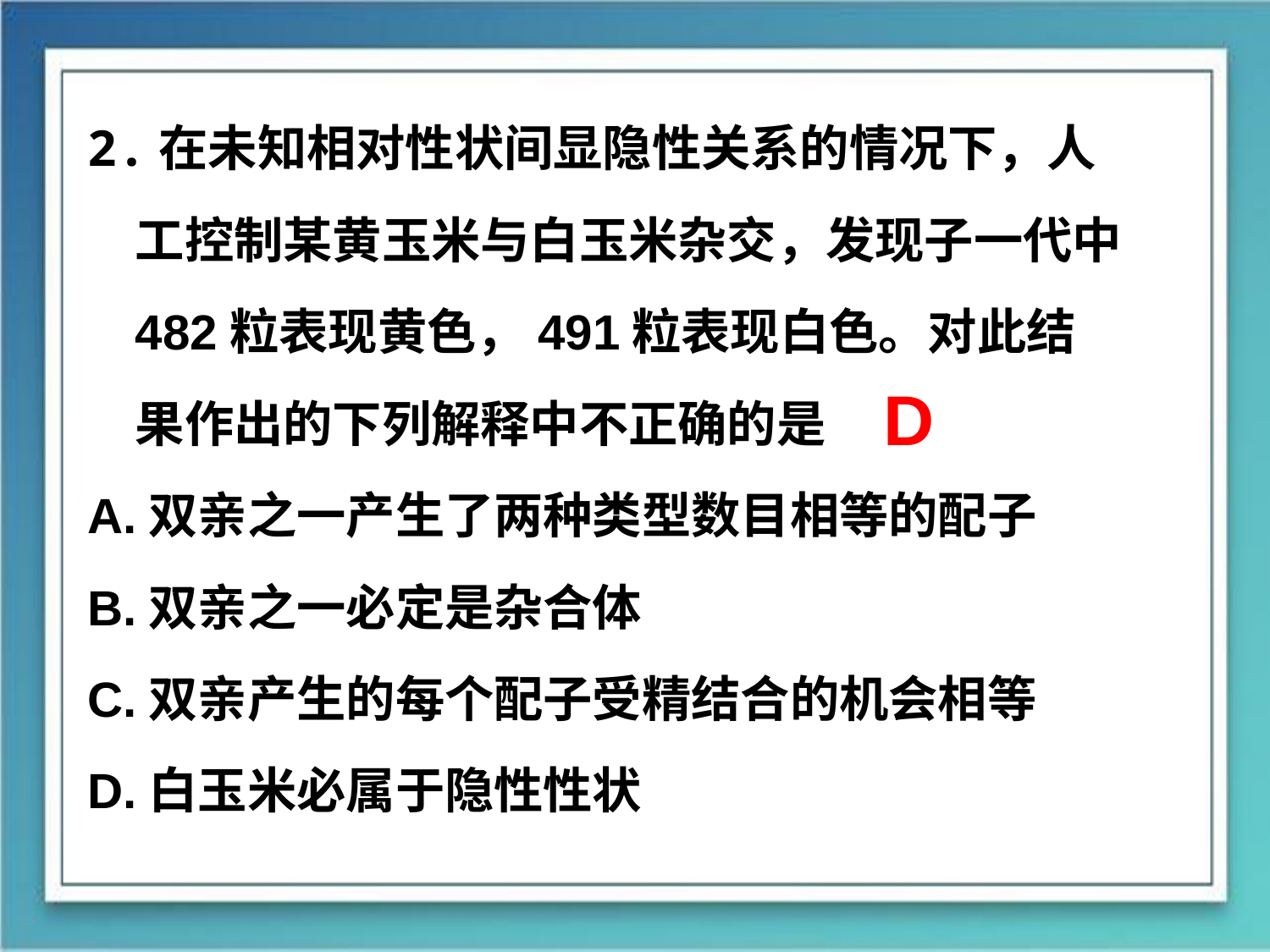

2.在未知相对性状间显隐性关系的情况下，人工控制某黄玉米与白玉米杂交，发现子一代中482粒表现黄色，491粒表现白色。对此结果作出的下列解释中不正确的是
A.双亲之一产生了两种类型数目相等的配子
B.双亲之一必定是杂合体
C.双亲产生的每个配子受精结合的机会相等
D.白玉米必属于隐性性状
#
D